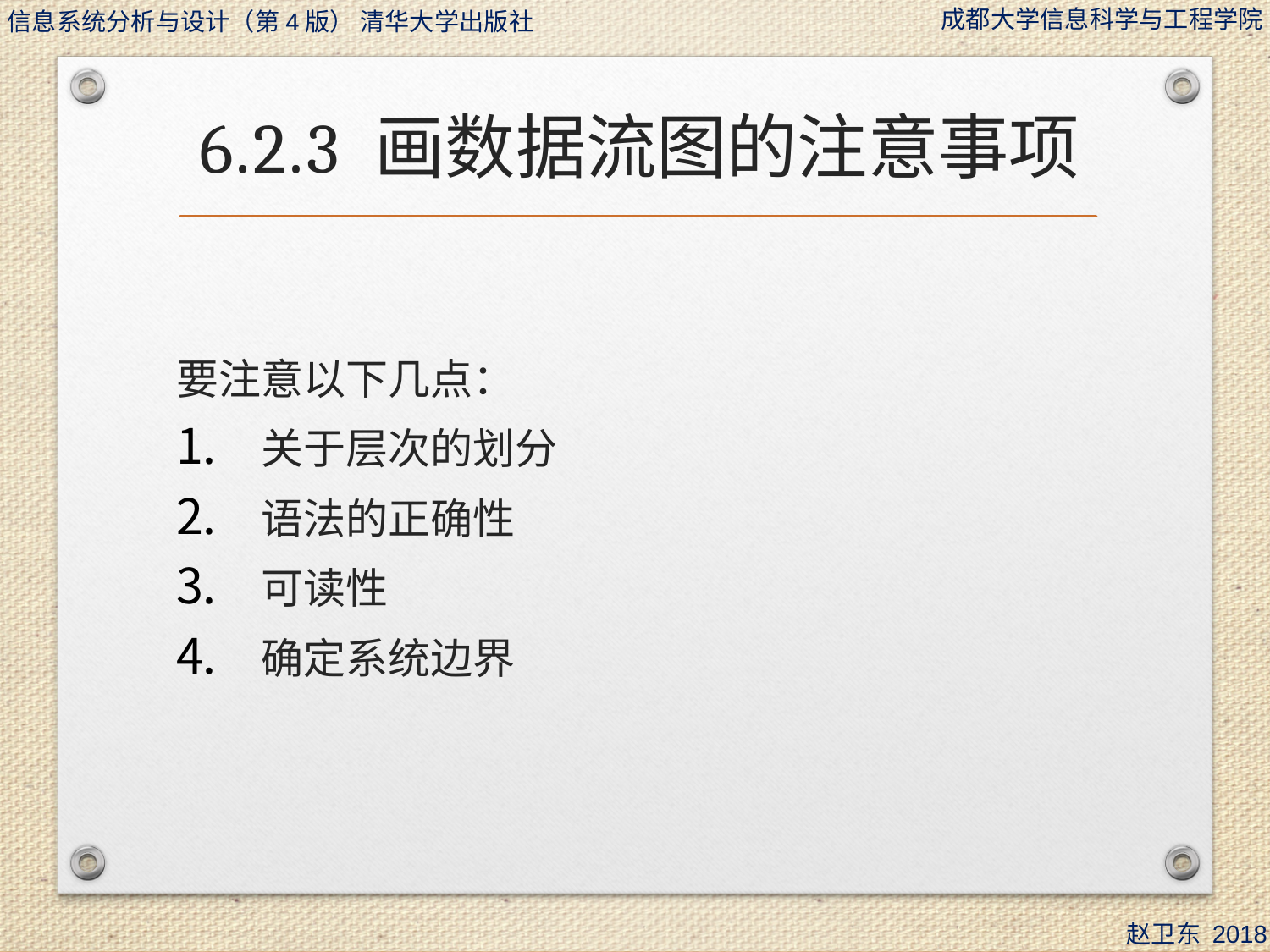

# 6.2.3 画数据流图的注意事项
要注意以下几点：
关于层次的划分
语法的正确性
可读性
确定系统边界